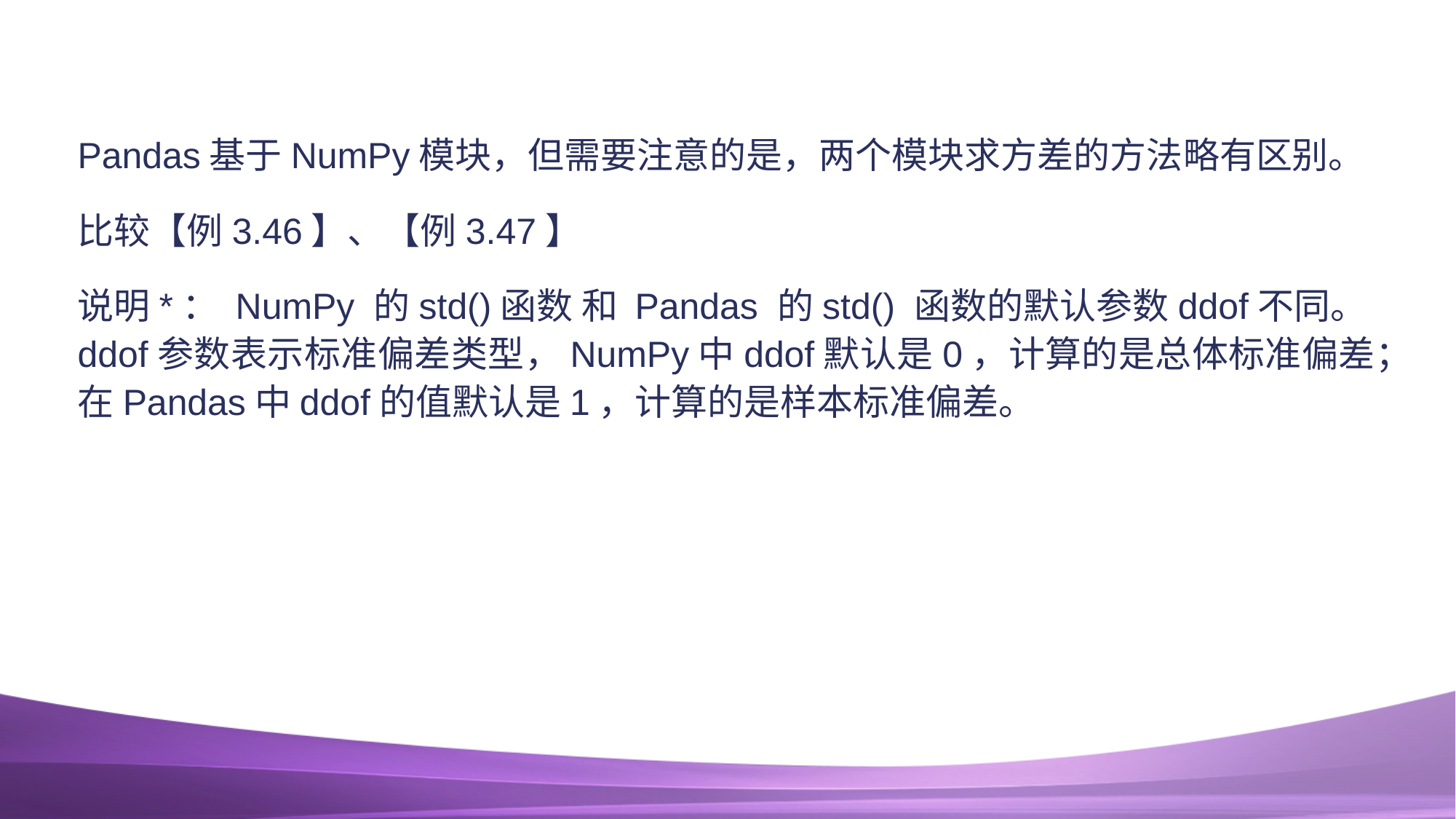

#
Pandas基于NumPy模块，但需要注意的是，两个模块求方差的方法略有区别。
比较【例3.46】、【例3.47】
说明*： NumPy 的std()函数 和 Pandas 的std() 函数的默认参数ddof不同。ddof参数表示标准偏差类型，NumPy中ddof默认是0，计算的是总体标准偏差；在Pandas中ddof的值默认是1，计算的是样本标准偏差。